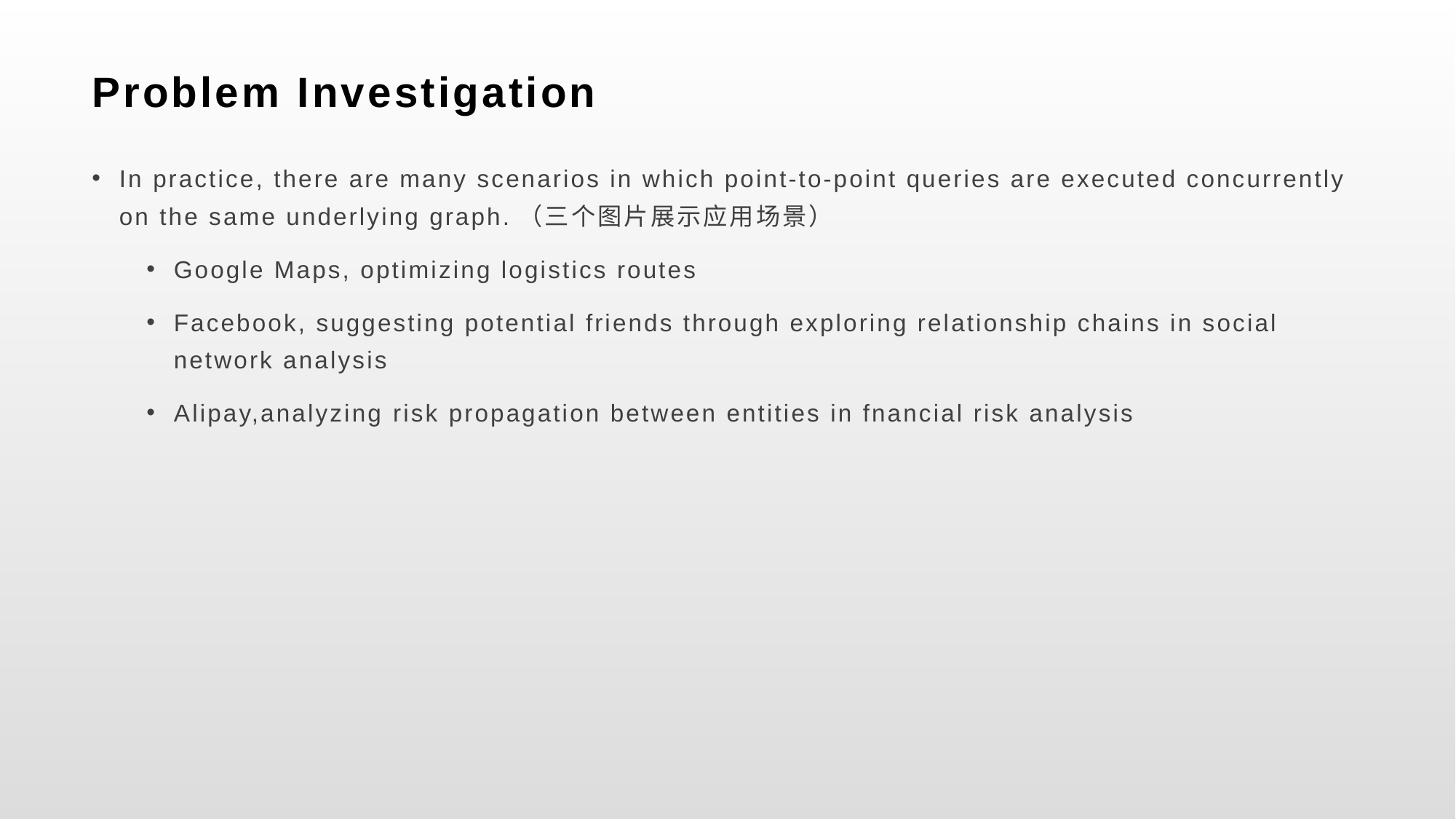

# Problem Investigation
In practice, there are many scenarios in which point-to-point queries are executed concurrently on the same underlying graph.（三个图片展示应用场景）
Google Maps, optimizing logistics routes
Facebook, suggesting potential friends through exploring relationship chains in social network analysis
Alipay,analyzing risk propagation between entities in fnancial risk analysis